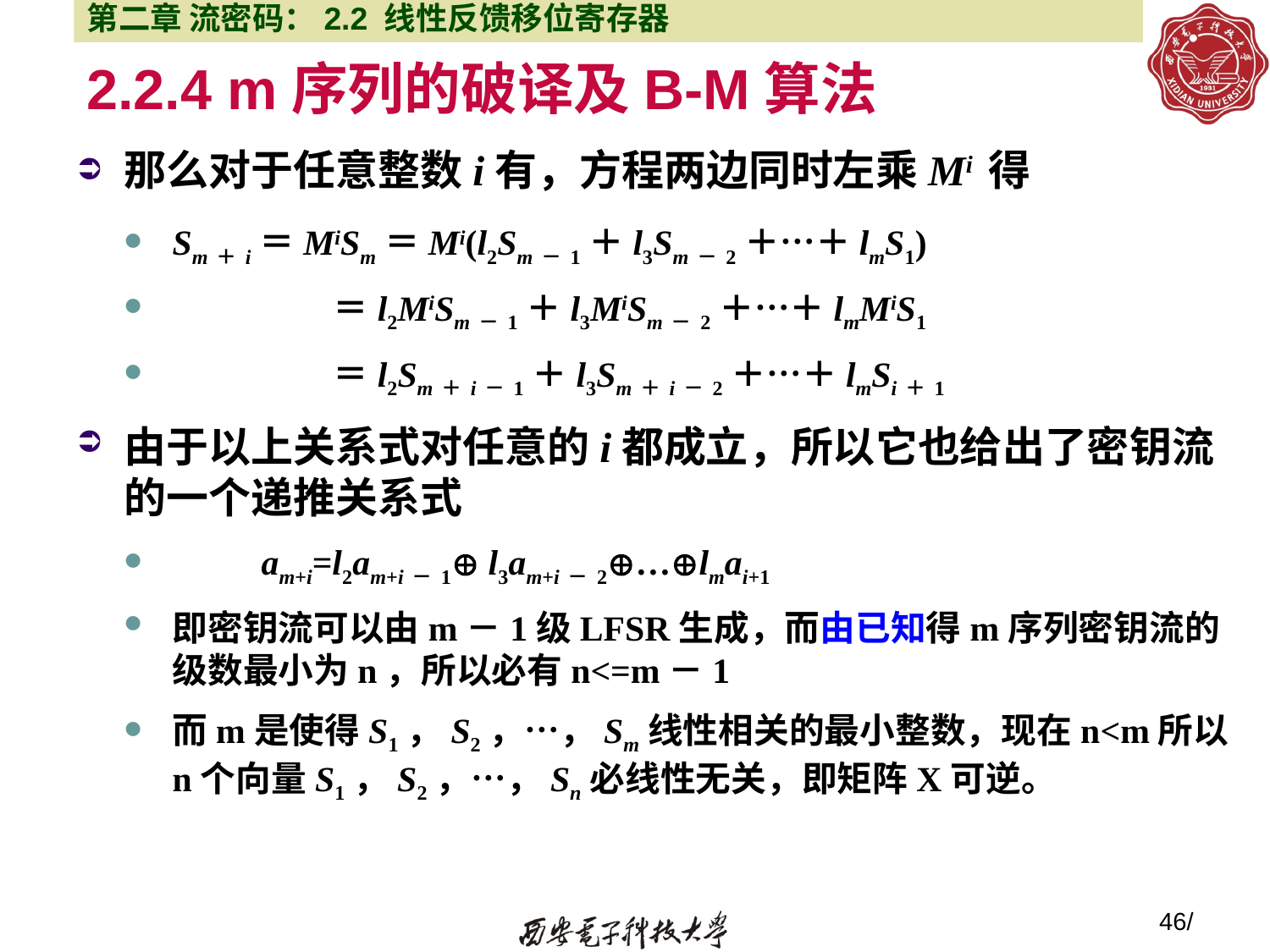

第二章 流密码：2.2 线性反馈移位寄存器
# 2.2.4 m序列的破译及B-M算法
那么对于任意整数i有，方程两边同时左乘Mi 得
Sm＋i＝MiSm＝Mi(l2Sm－1＋l3Sm－2＋…＋lmS1)
                   ＝l2MiSm－1＋l3MiSm－2＋…＋lmMiS1
                   ＝l2Sm＋i－1＋l3Sm＋i－2＋…＋lmSi＋1
由于以上关系式对任意的i都成立，所以它也给出了密钥流的一个递推关系式
          am+i=l2am+i－1⊕ l3am+i－2⊕…⊕lmai+1
即密钥流可以由m－1级LFSR生成，而由已知得m序列密钥流的级数最小为n，所以必有n<=m－1
而m是使得S1，S2，…，Sm线性相关的最小整数，现在n<m所以n个向量S1，S2，…，Sn必线性无关，即矩阵X可逆。

46/